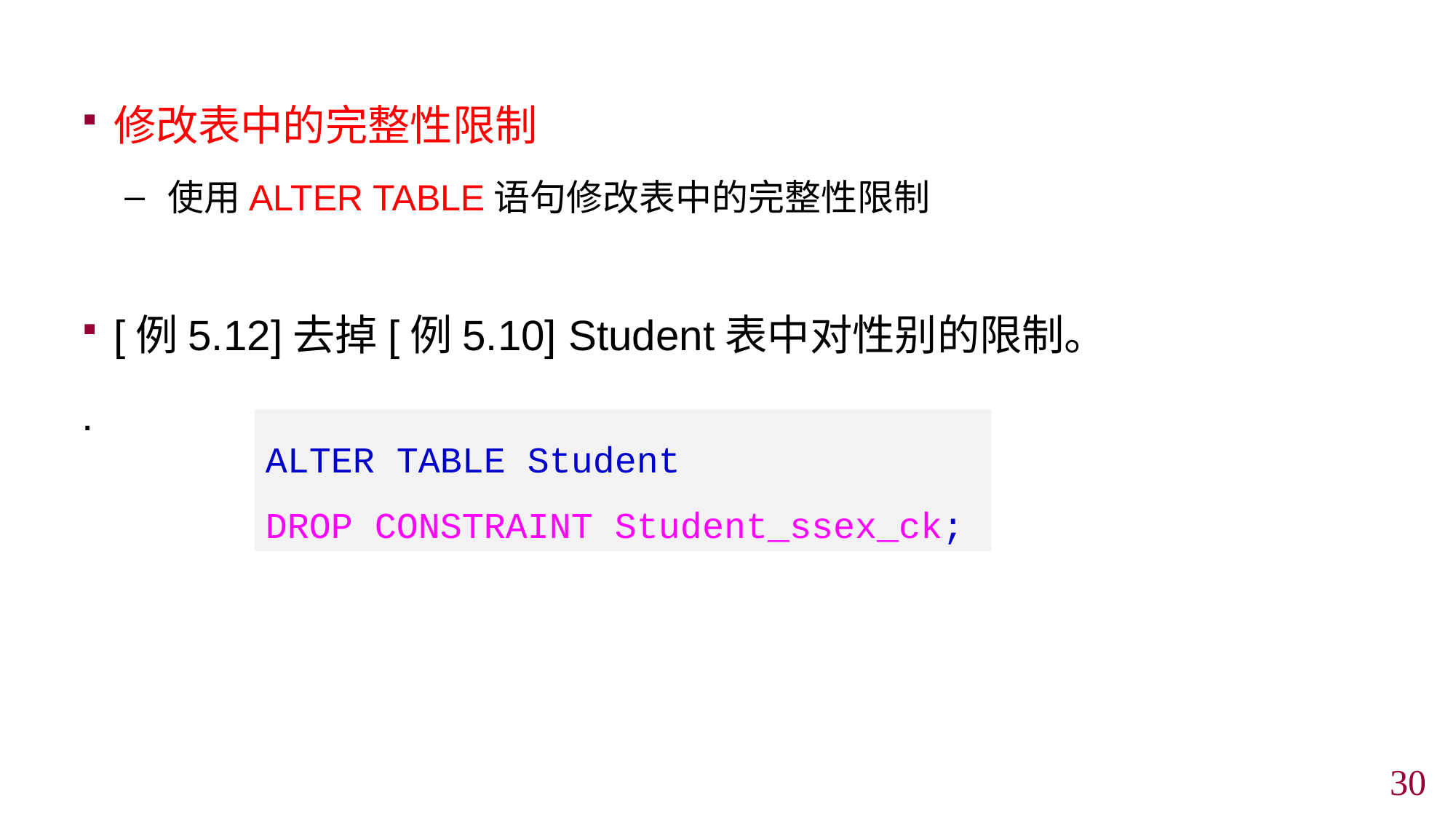

修改表中的完整性限制
使用ALTER TABLE语句修改表中的完整性限制

[例5.12]去掉[例5.10] Student表中对性别的限制。
.
ALTER TABLE Student
DROP CONSTRAINT Student_ssex_ck;
30